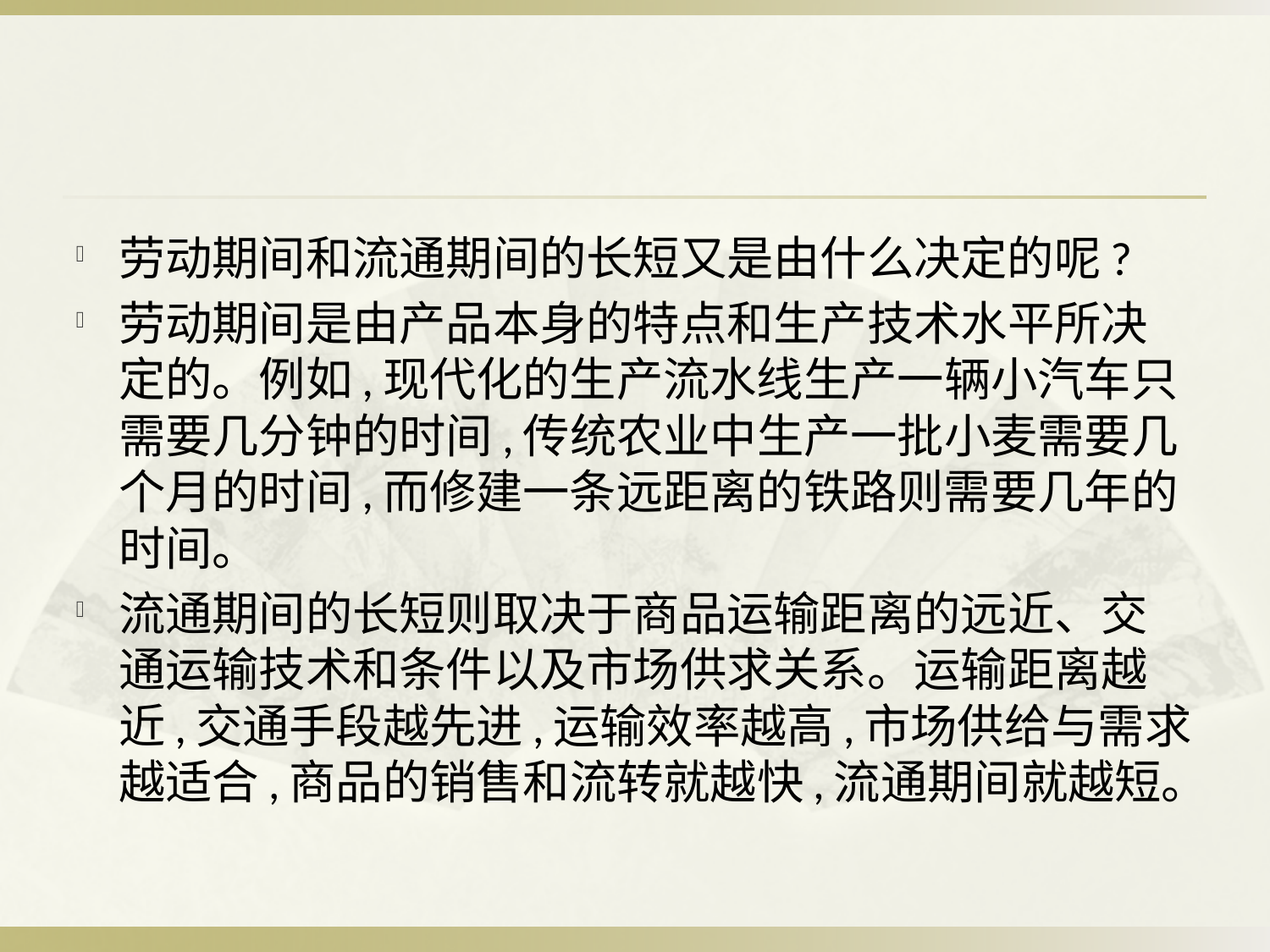

#
劳动期间和流通期间的长短又是由什么决定的呢?
劳动期间是由产品本身的特点和生产技术水平所决定的。例如,现代化的生产流水线生产一辆小汽车只需要几分钟的时间,传统农业中生产一批小麦需要几个月的时间,而修建一条远距离的铁路则需要几年的时间。
流通期间的长短则取决于商品运输距离的远近、交通运输技术和条件以及市场供求关系。运输距离越近,交通手段越先进,运输效率越高,市场供给与需求越适合,商品的销售和流转就越快,流通期间就越短。